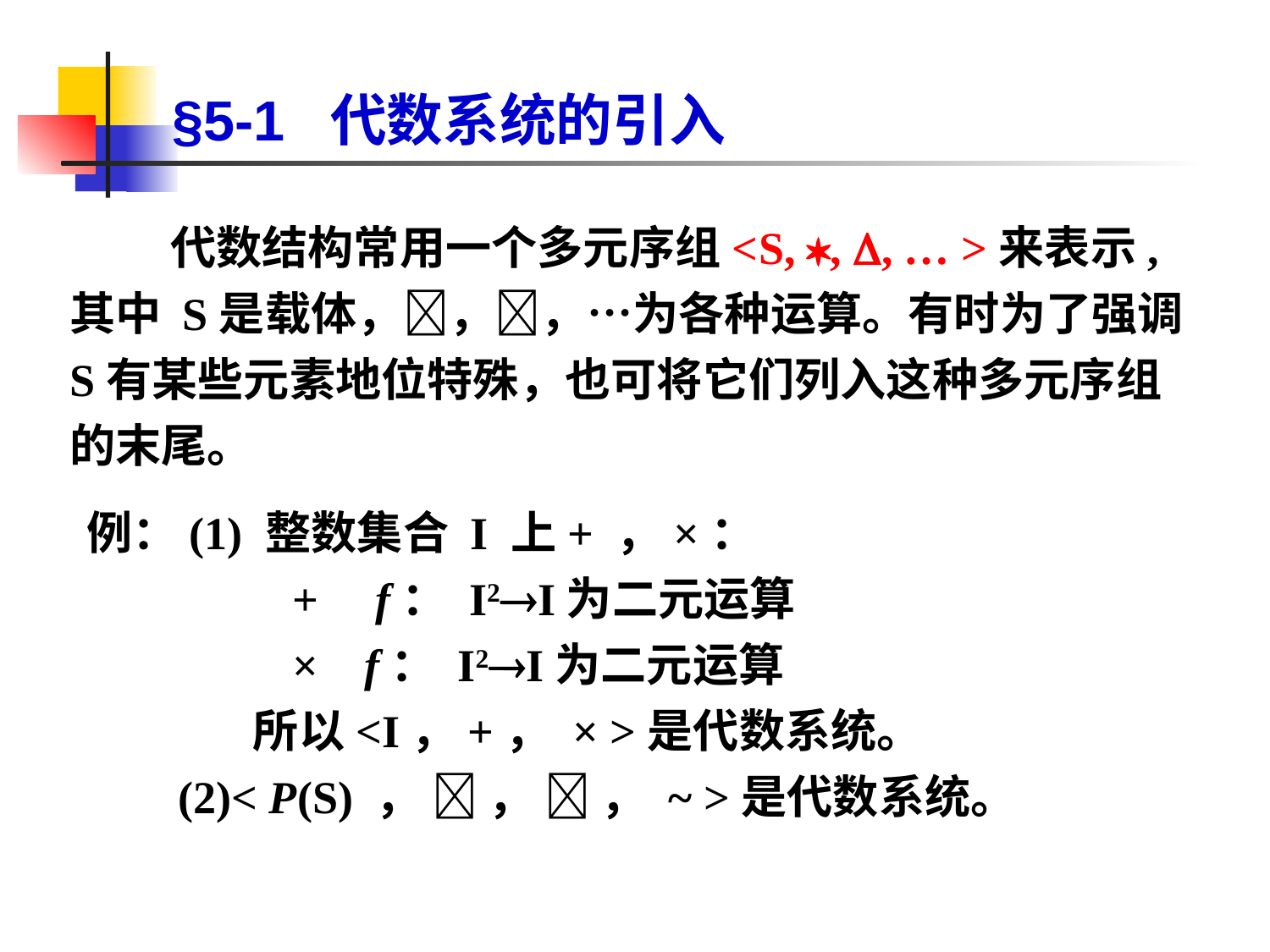

# §5-1  代数系统的引入
 代数结构常用一个多元序组<S, ∗, Δ, … >来表示, 其中 S是载体，∗，Δ，…为各种运算。有时为了强调S有某些元素地位特殊，也可将它们列入这种多元序组的末尾。
例：(1) 整数集合 I 上+ ，×：
                  +     f： I2→I为二元运算
                  ×    f： I2→I为二元运算
               所以<I，+， × >是代数系统。
        (2)< P(S) ， ∪ ， ∩ ， ~ >是代数系统。
7